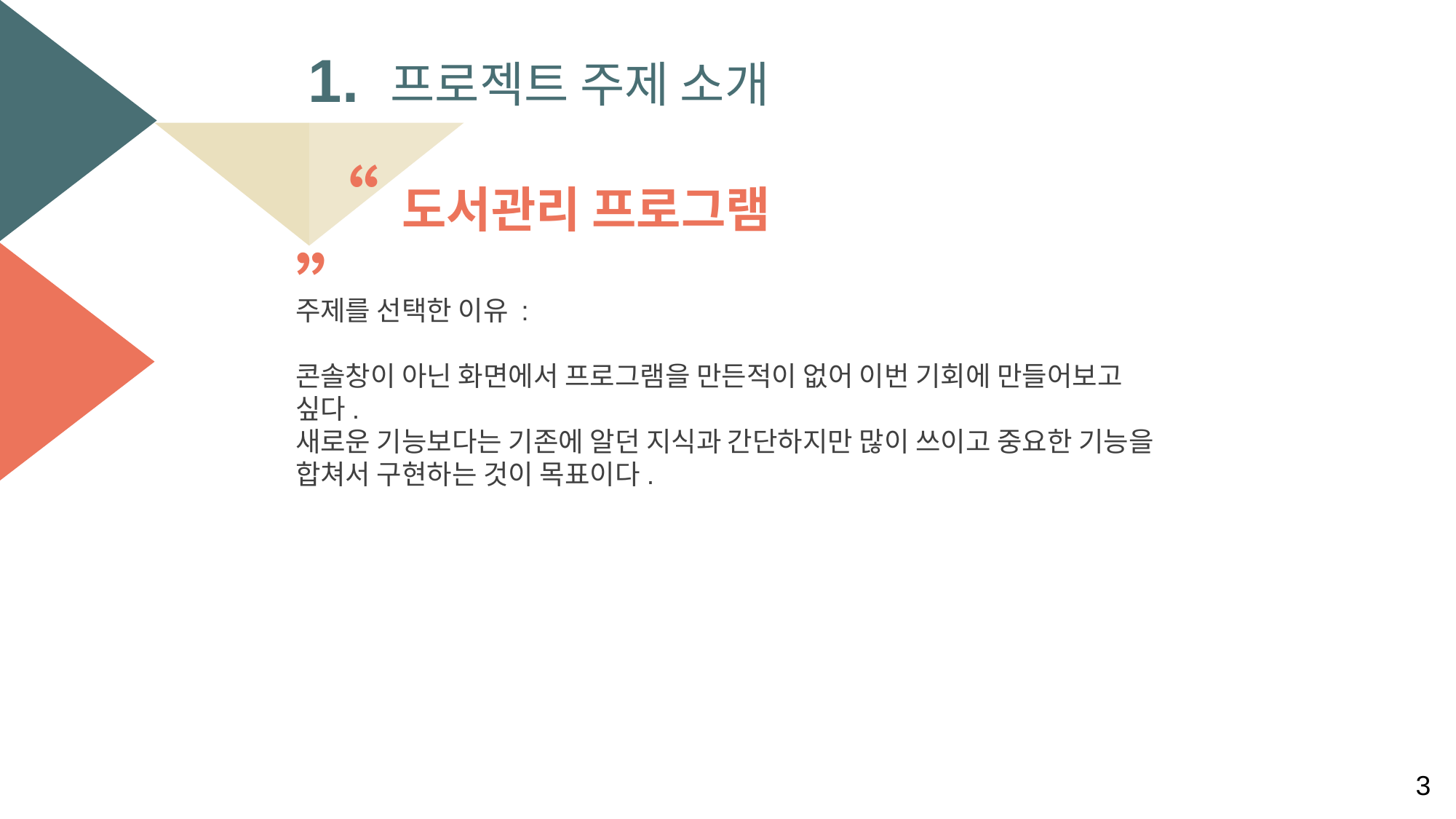

1. 프로젝트 주제 소개
 “ 도서관리 프로그램 ”
주제를 선택한 이유 :

콘솔창이 아닌 화면에서 프로그램을 만든적이 없어 이번 기회에 만들어보고 싶다.
새로운 기능보다는 기존에 알던 지식과 간단하지만 많이 쓰이고 중요한 기능을   합쳐서 구현하는 것이 목표이다.

3